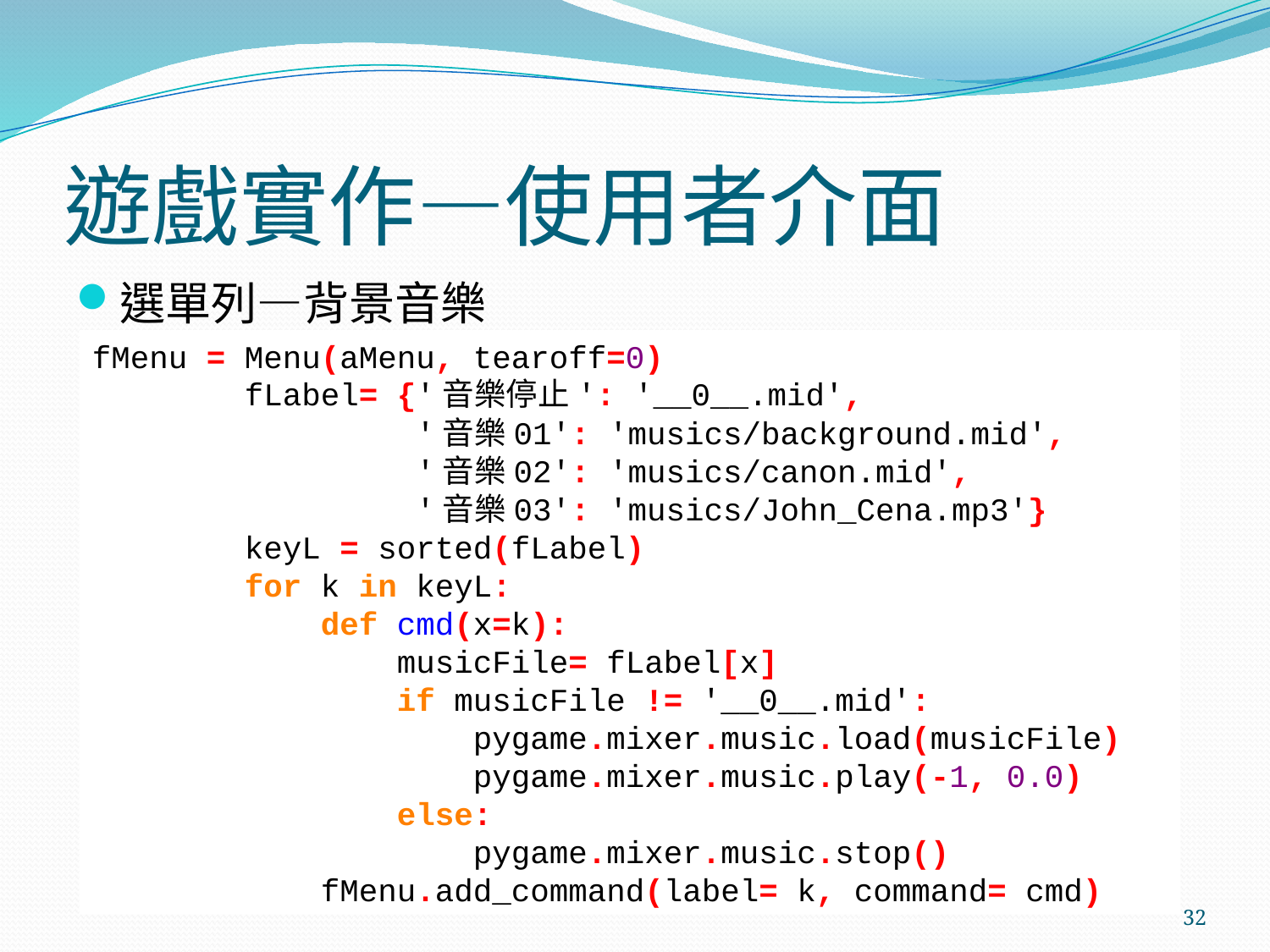

# 遊戲實作—使用者介面
選單列—背景音樂
fMenu = Menu(aMenu, tearoff=0)
        fLabel= {'音樂停止': '__0__.mid',
                 '音樂01': 'musics/background.mid',
                 '音樂02': 'musics/canon.mid',
                 '音樂03': 'musics/John_Cena.mp3'}
        keyL = sorted(fLabel)
        for k in keyL:
            def cmd(x=k):
                musicFile= fLabel[x]
                if musicFile != '__0__.mid':
                    pygame.mixer.music.load(musicFile)
                    pygame.mixer.music.play(-1, 0.0)
                else:
                    pygame.mixer.music.stop()
            fMenu.add_command(label= k, command= cmd)
32